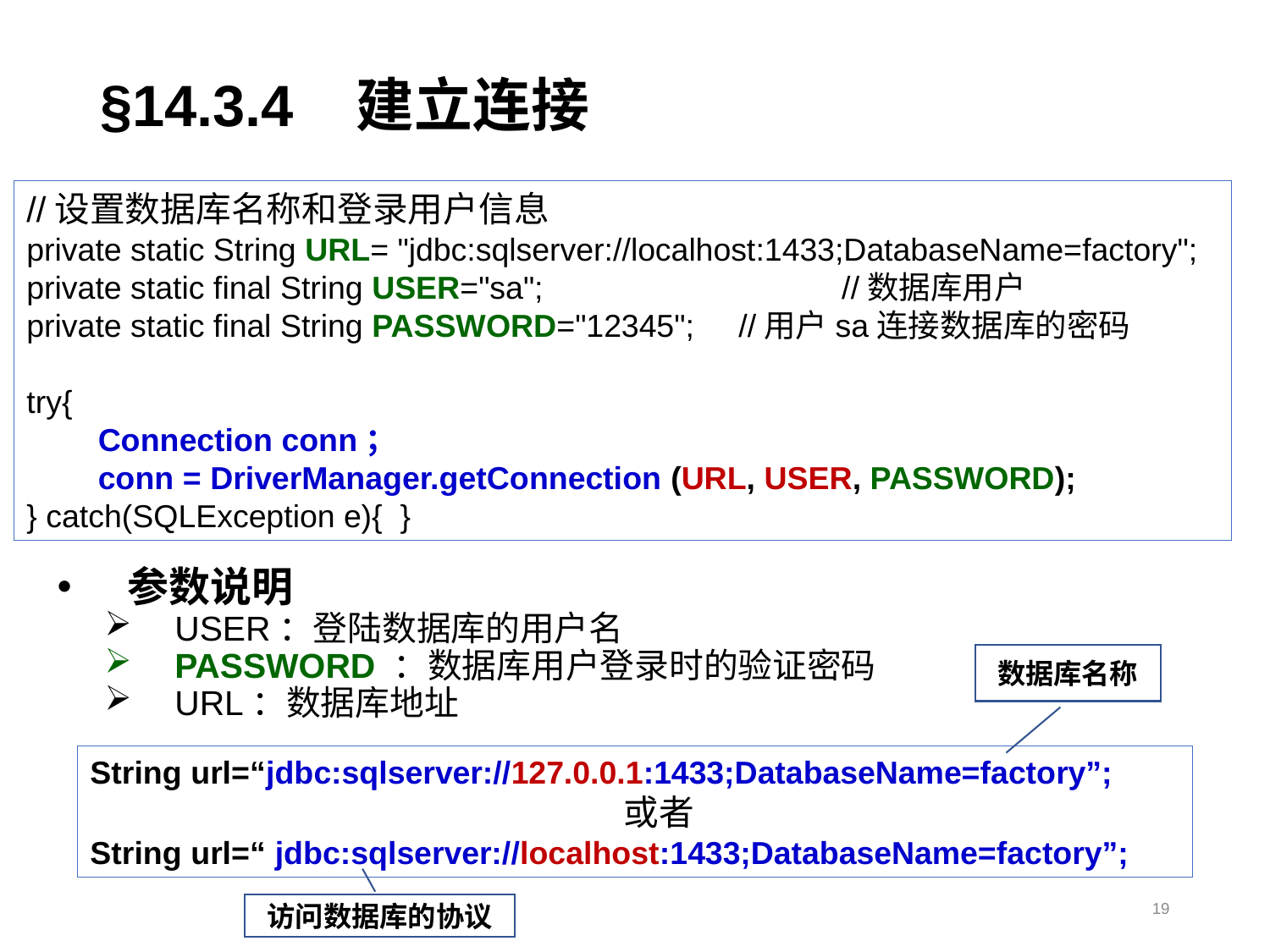

# §14.3.4   建立连接
//设置数据库名称和登录用户信息
private static String URL= "jdbc:sqlserver://localhost:1433;DatabaseName=factory";
private static final String USER="sa";	          	      //数据库用户
private static final String PASSWORD="12345";     //用户sa连接数据库的密码

try{
	Connection conn；
	conn = DriverManager.getConnection (URL, USER, PASSWORD);
} catch(SQLException e){  }
参数说明
USER：登陆数据库的用户名
PASSWORD ：数据库用户登录时的验证密码
URL：数据库地址

数据库名称
String url=“jdbc:sqlserver://127.0.0.1:1433;DatabaseName=factory”;
或者
String url=“ jdbc:sqlserver://localhost:1433;DatabaseName=factory”;
19
访问数据库的协议